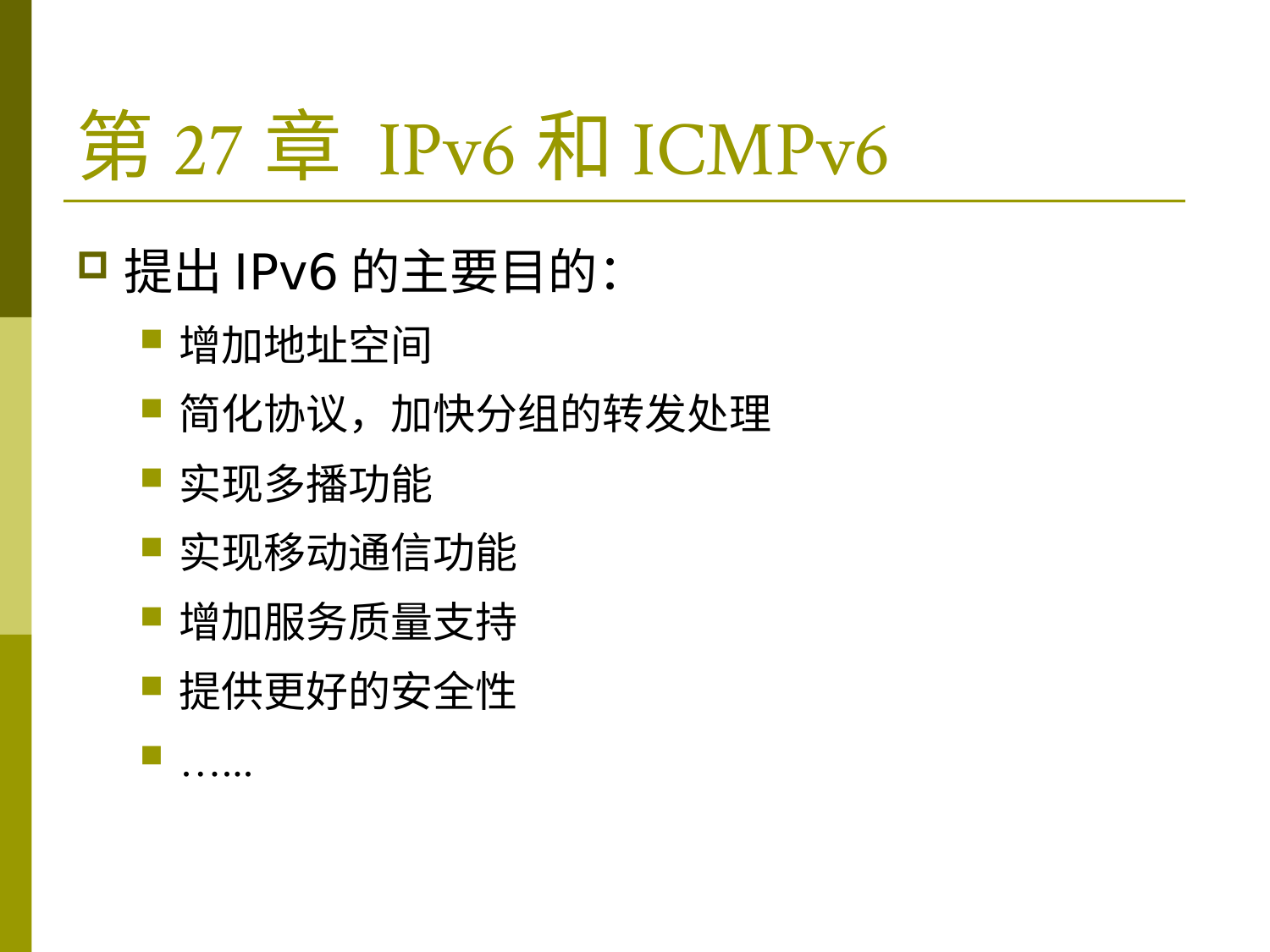

# 第27章 IPv6和ICMPv6
提出IPv6的主要目的：
增加地址空间
简化协议，加快分组的转发处理
实现多播功能
实现移动通信功能
增加服务质量支持
提供更好的安全性
…...